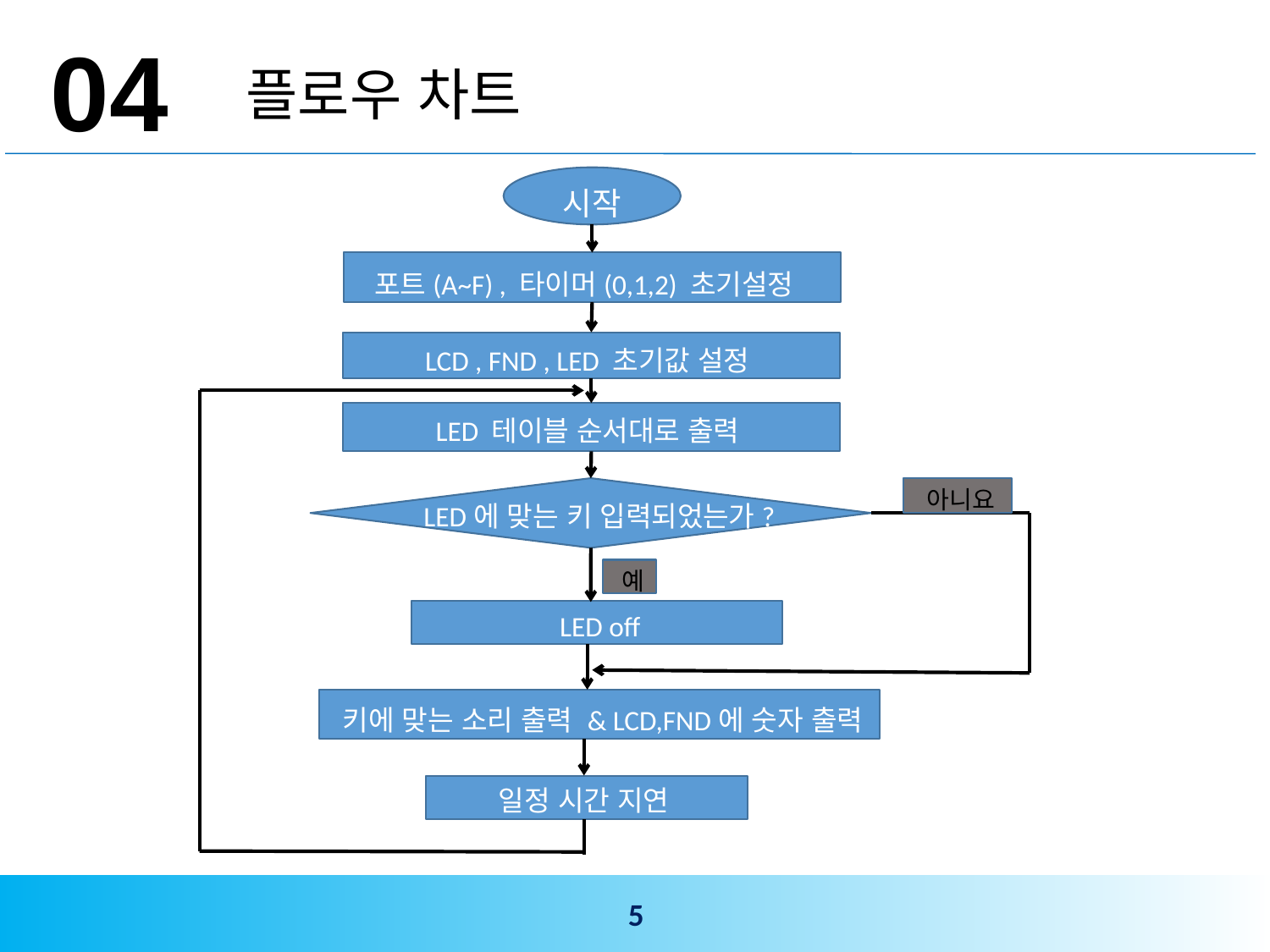

04
플로우 차트

시작

포트(A~F) , 타이머(0,1,2) 초기설정

LCD , FND , LED 초기값 설정

LED 테이블 순서대로 출력

LED에 맞는 키 입력되었는가?가?

아니요

예

LED off

키에 맞는 소리 출력 & LCD,FND에 숫자 출력

일정 시간 지연

5